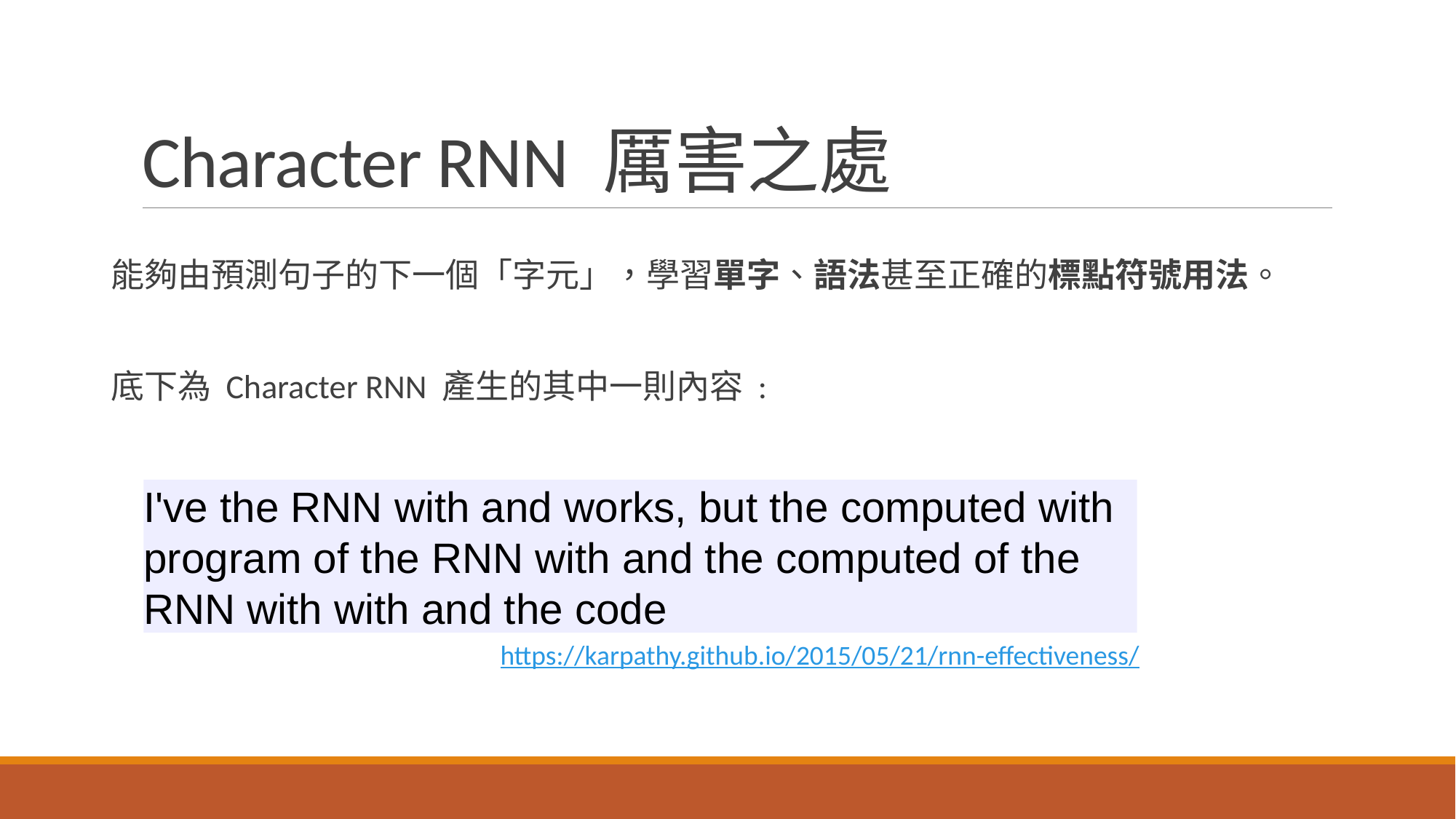

# Character RNN 厲害之處
能夠由預測句子的下一個「字元」，學習單字、語法甚至正確的標點符號用法。

底下為 Character RNN 產生的其中一則內容 :

I've the RNN with and works, but the computed with program of the RNN with and the computed of the RNN with with and the code
https://karpathy.github.io/2015/05/21/rnn-effectiveness/